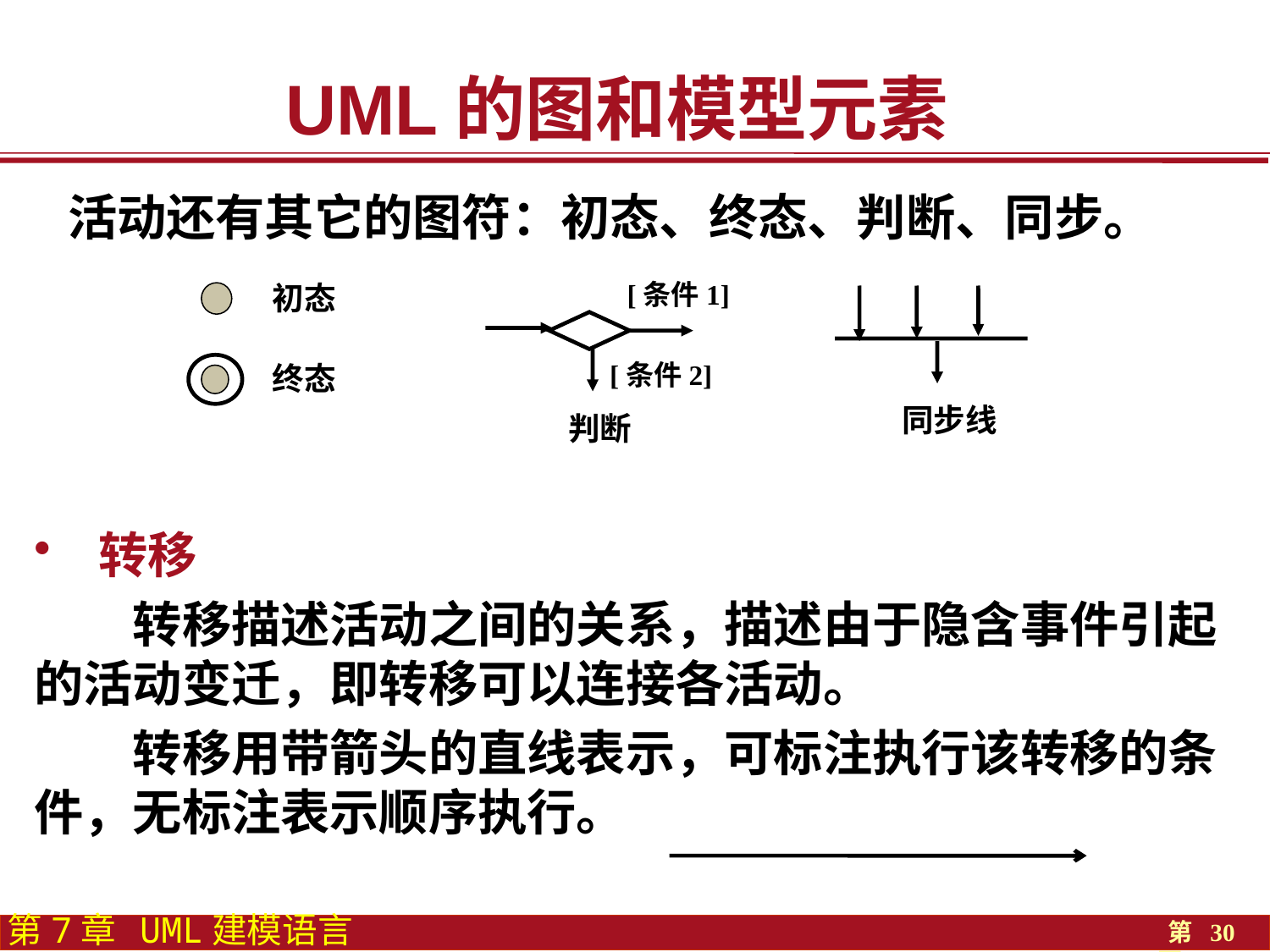

UML的图和模型元素
活动还有其它的图符：初态、终态、判断、同步。
[条件1]

[条件2]
判断
初态

终态

同步线
  转移
　　转移描述活动之间的关系，描述由于隐含事件引起的活动变迁，即转移可以连接各活动。
　　转移用带箭头的直线表示，可标注执行该转移的条件，无标注表示顺序执行。